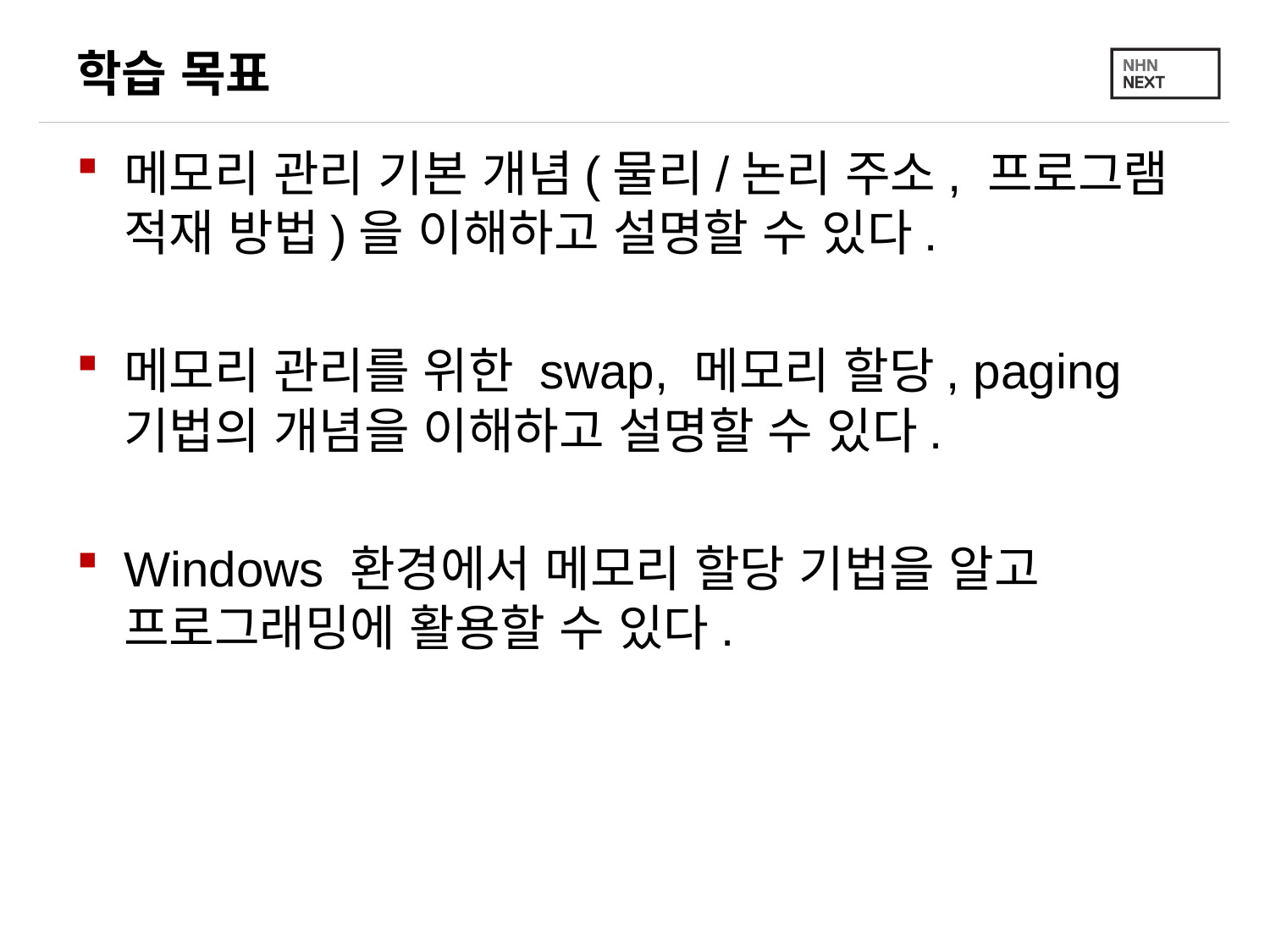

# 학습 목표
메모리 관리 기본 개념(물리/논리 주소, 프로그램 적재 방법)을 이해하고 설명할 수 있다.

메모리 관리를 위한 swap, 메모리 할당, paging 기법의 개념을 이해하고 설명할 수 있다.

Windows 환경에서 메모리 할당 기법을 알고 프로그래밍에 활용할 수 있다.